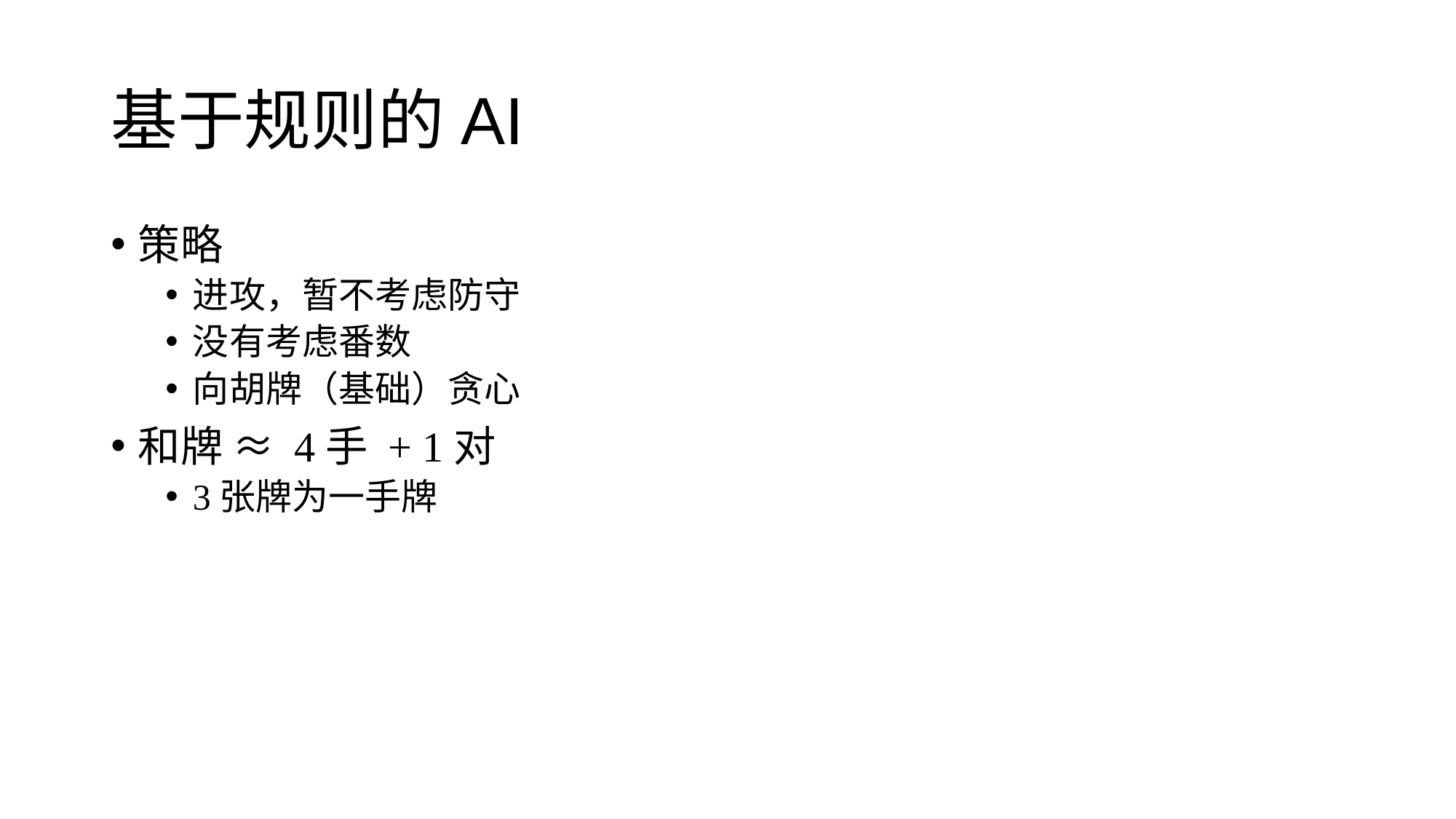

# 基于规则的AI
策略
进攻，暂不考虑防守
没有考虑番数
向胡牌（基础）贪心
和牌 ≈ 4手 + 1对
3张牌为一手牌